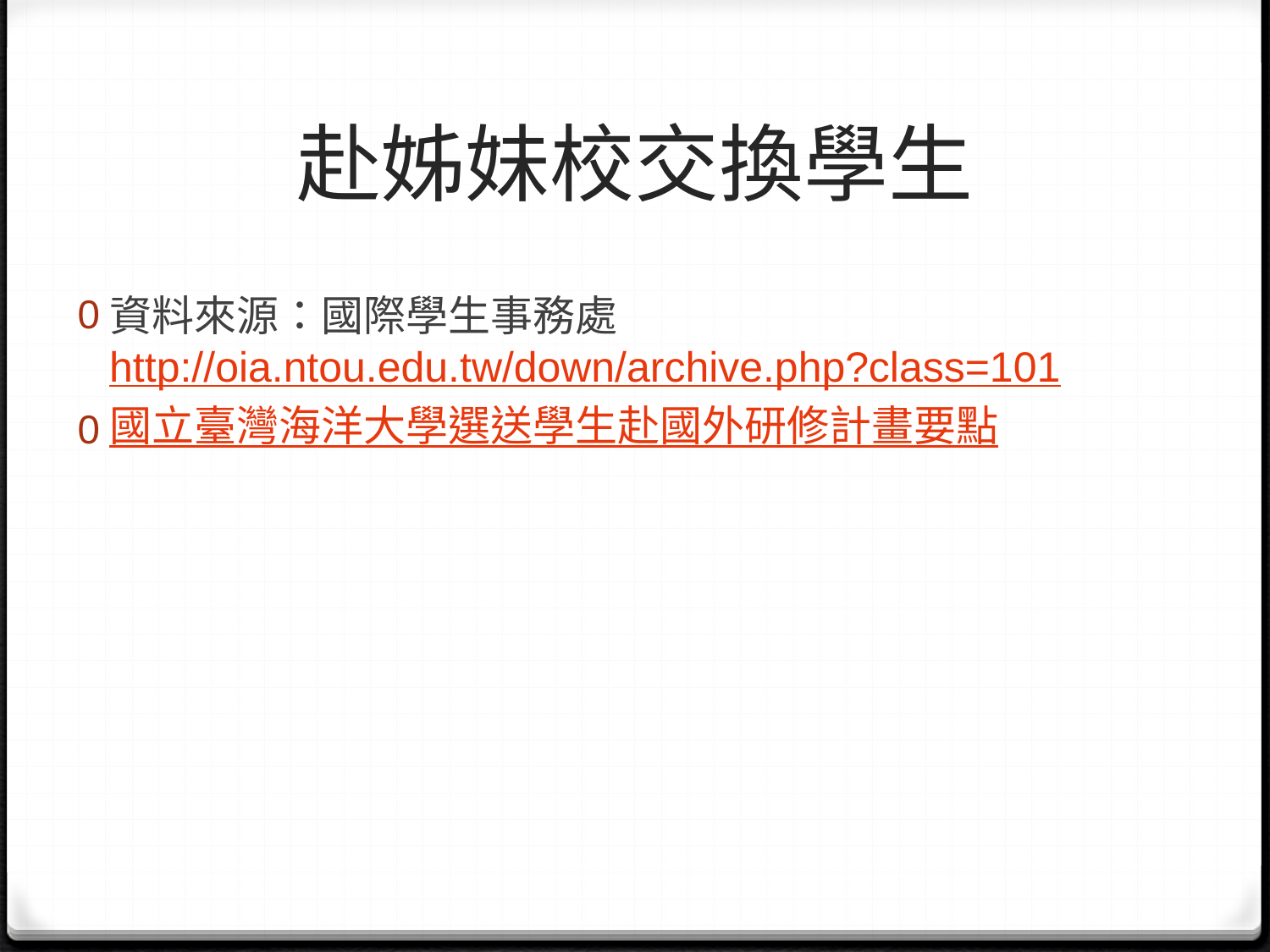

# 赴姊妹校交換學生
資料來源：國際學生事務處http://oia.ntou.edu.tw/down/archive.php?class=101
國立臺灣海洋大學選送學生赴國外研修計畫要點